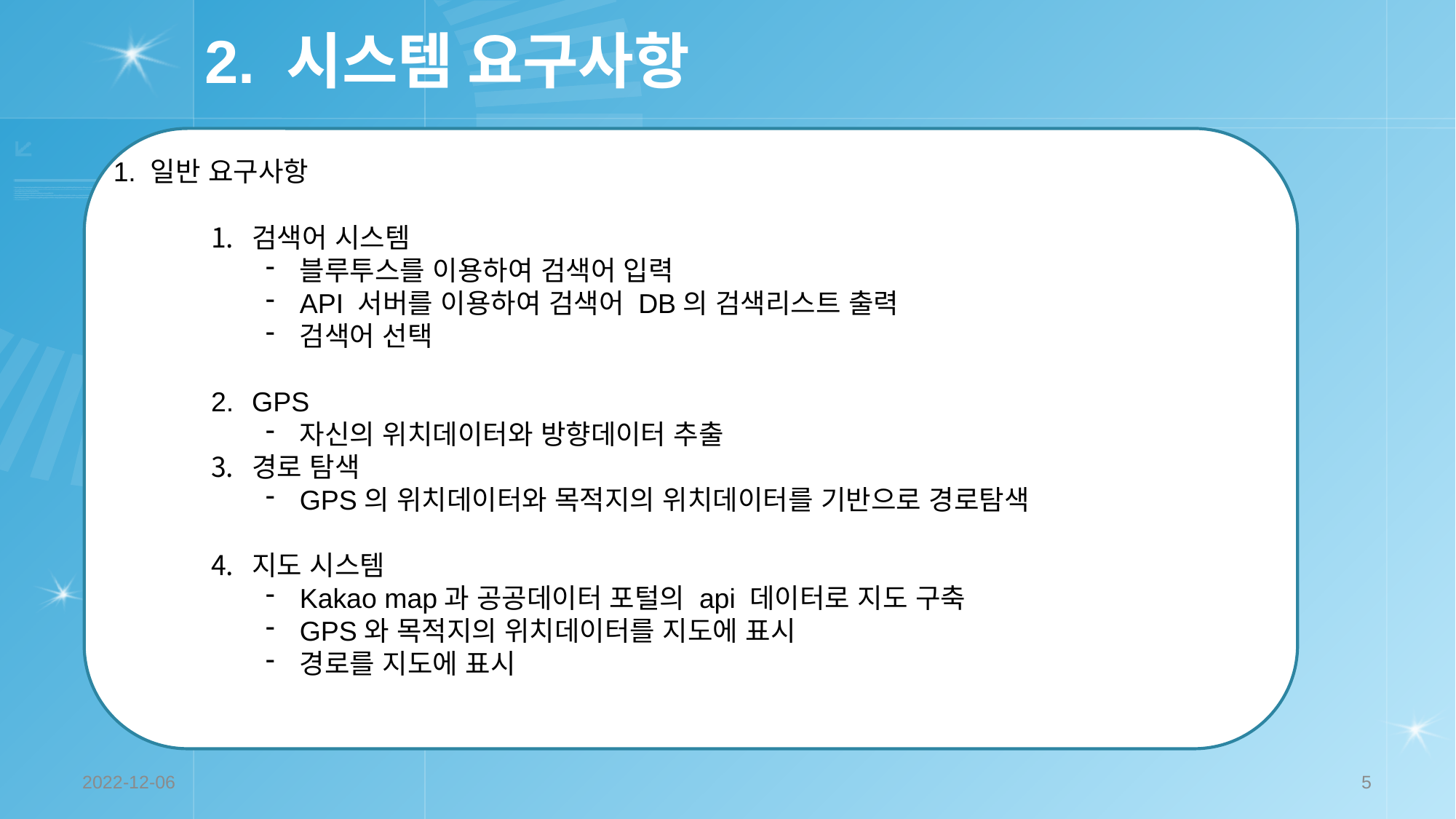

# 2. 시스템 요구사항

1. 일반 요구사항
검색어 시스템
블루투스를 이용하여 검색어 입력
API 서버를 이용하여 검색어 DB의 검색리스트 출력
검색어 선택

GPS
자신의 위치데이터와 방향데이터 추출
경로 탐색
GPS의 위치데이터와 목적지의 위치데이터를 기반으로 경로탐색

지도 시스템
Kakao map과 공공데이터 포털의 api 데이터로 지도 구축
GPS와 목적지의 위치데이터를 지도에 표시
경로를 지도에 표시

2022-12-06
5